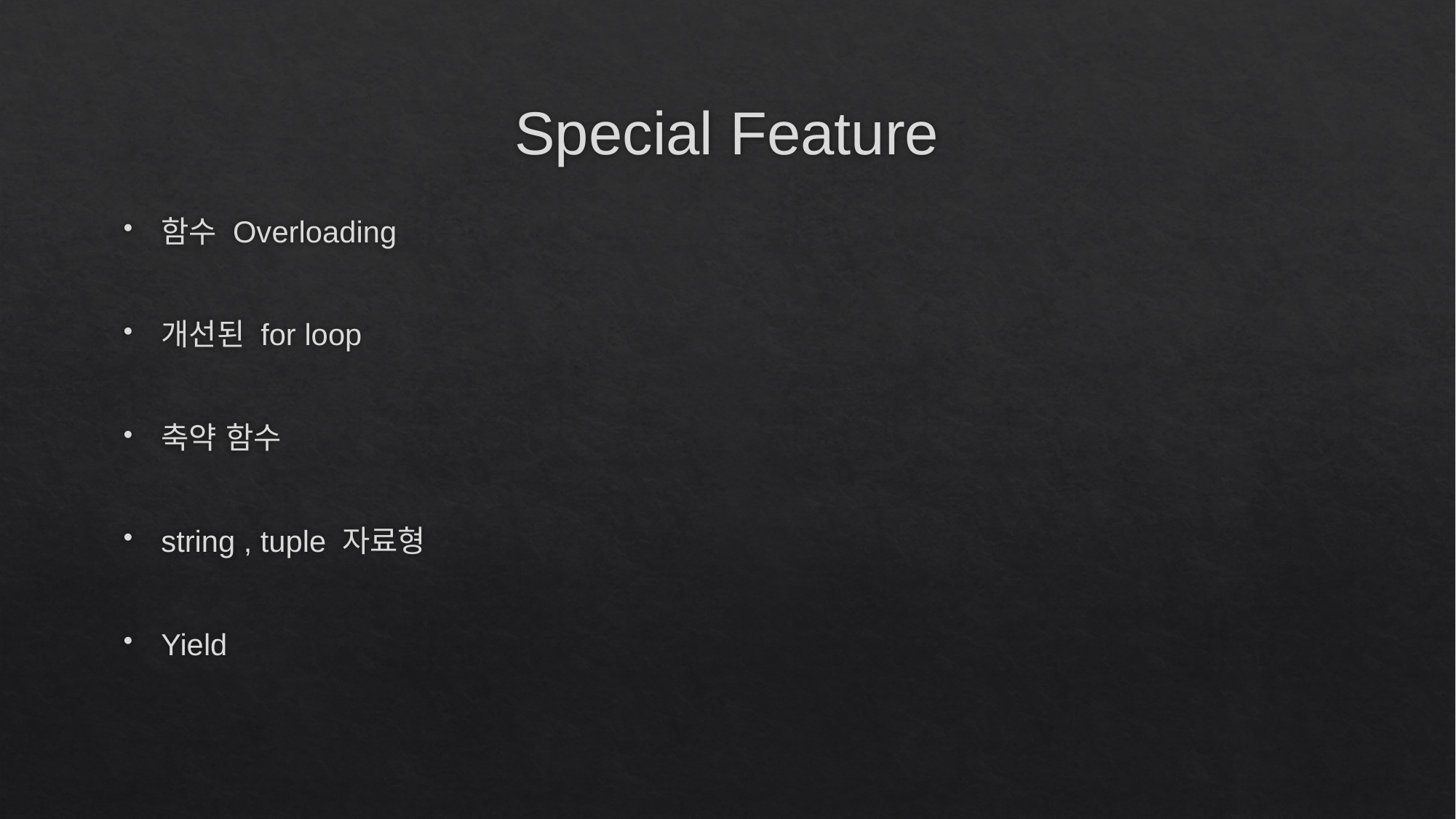

# Special Feature
함수 Overloading

개선된 for loop

축약 함수

string , tuple 자료형

Yield